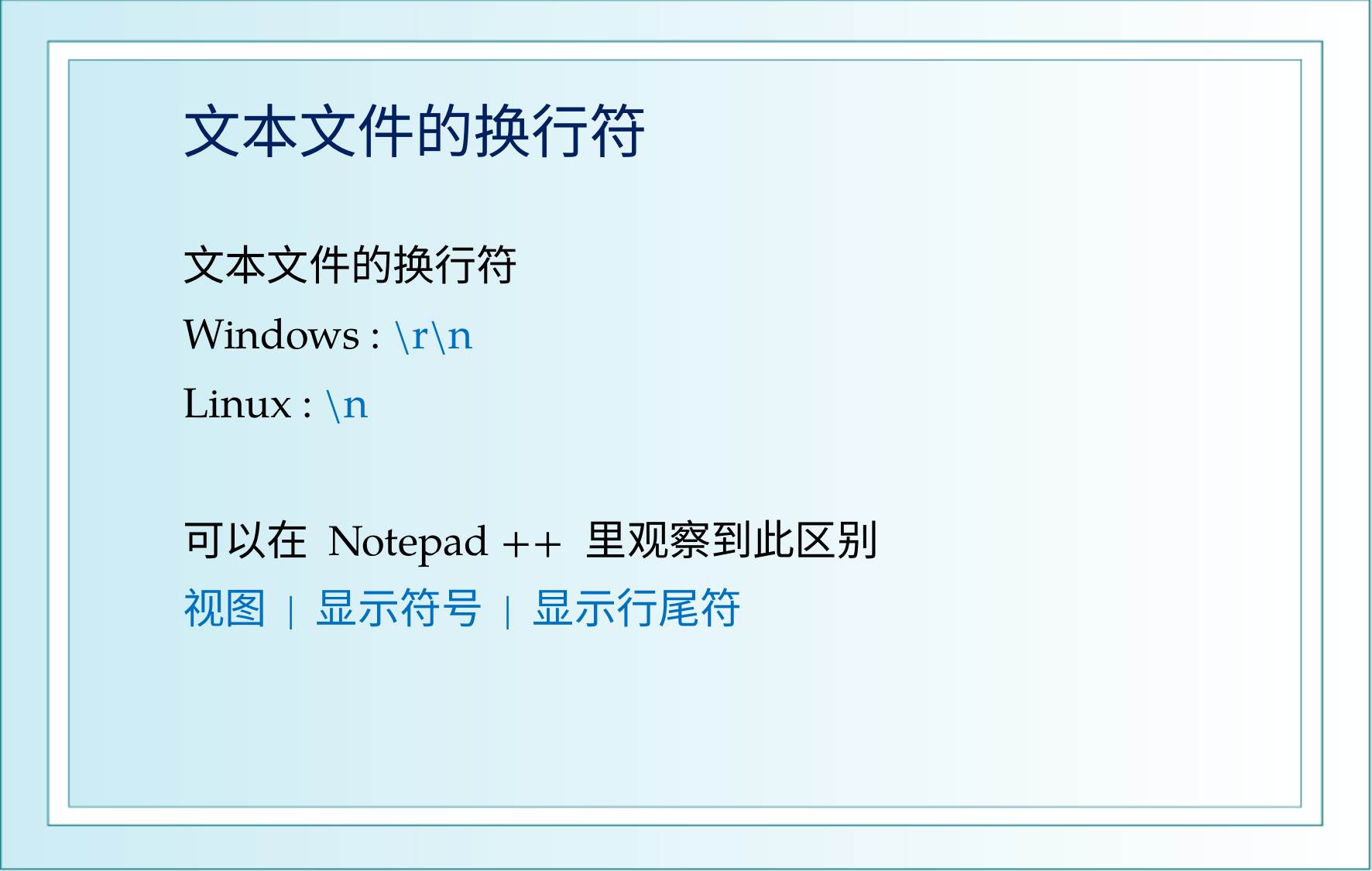

# 文本文件的换行符
文本文件的换行符
Windows : \r\n
Linux : \n

可以在 Notepad ++ 里观察到此区别
视图 | 显示符号 | 显示行尾符